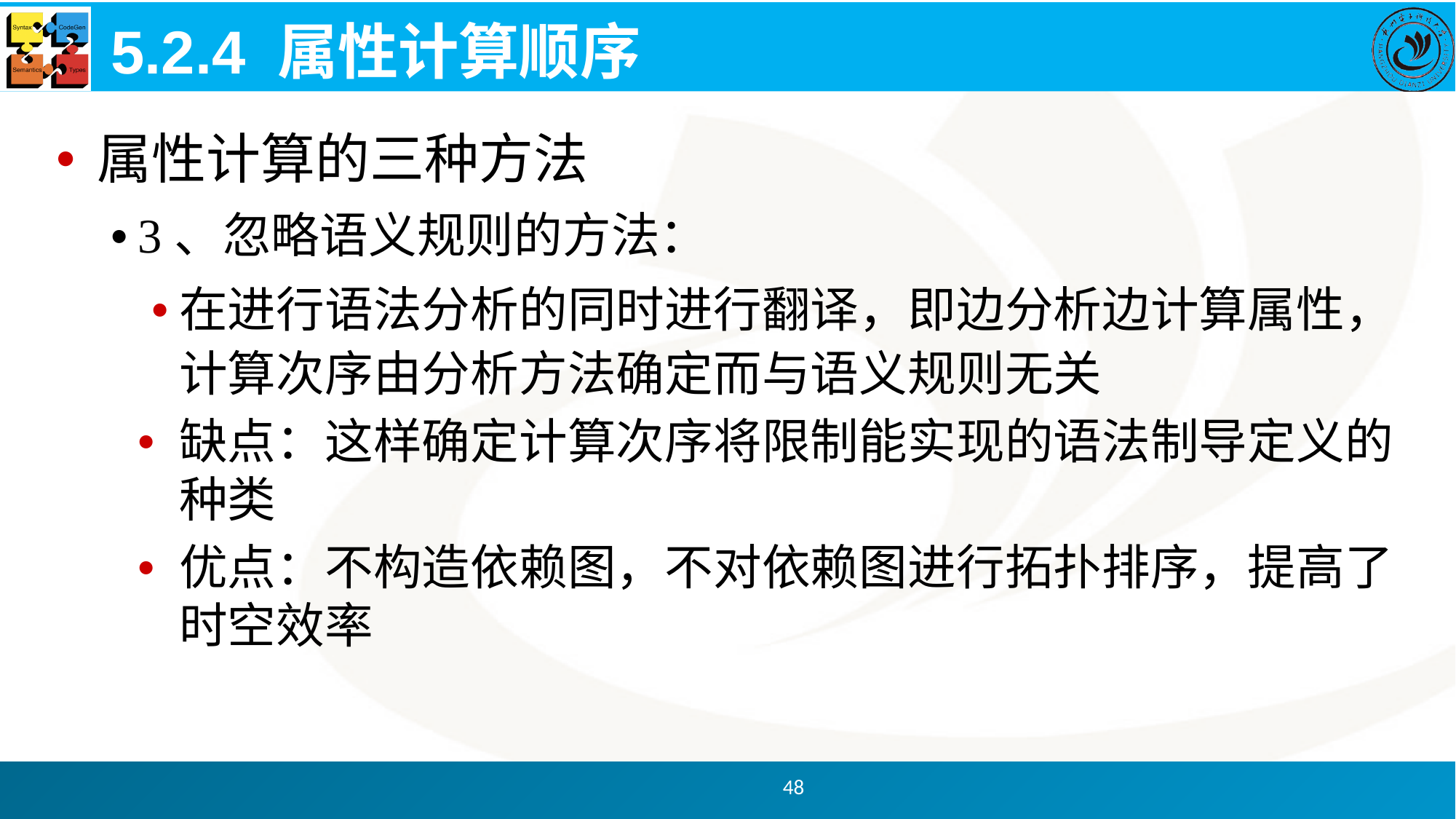

# 5.2.4 属性计算顺序
属性计算的三种方法
3、忽略语义规则的方法：
在进行语法分析的同时进行翻译，即边分析边计算属性，计算次序由分析方法确定而与语义规则无关
缺点：这样确定计算次序将限制能实现的语法制导定义的种类
优点：不构造依赖图，不对依赖图进行拓扑排序，提高了时空效率

48